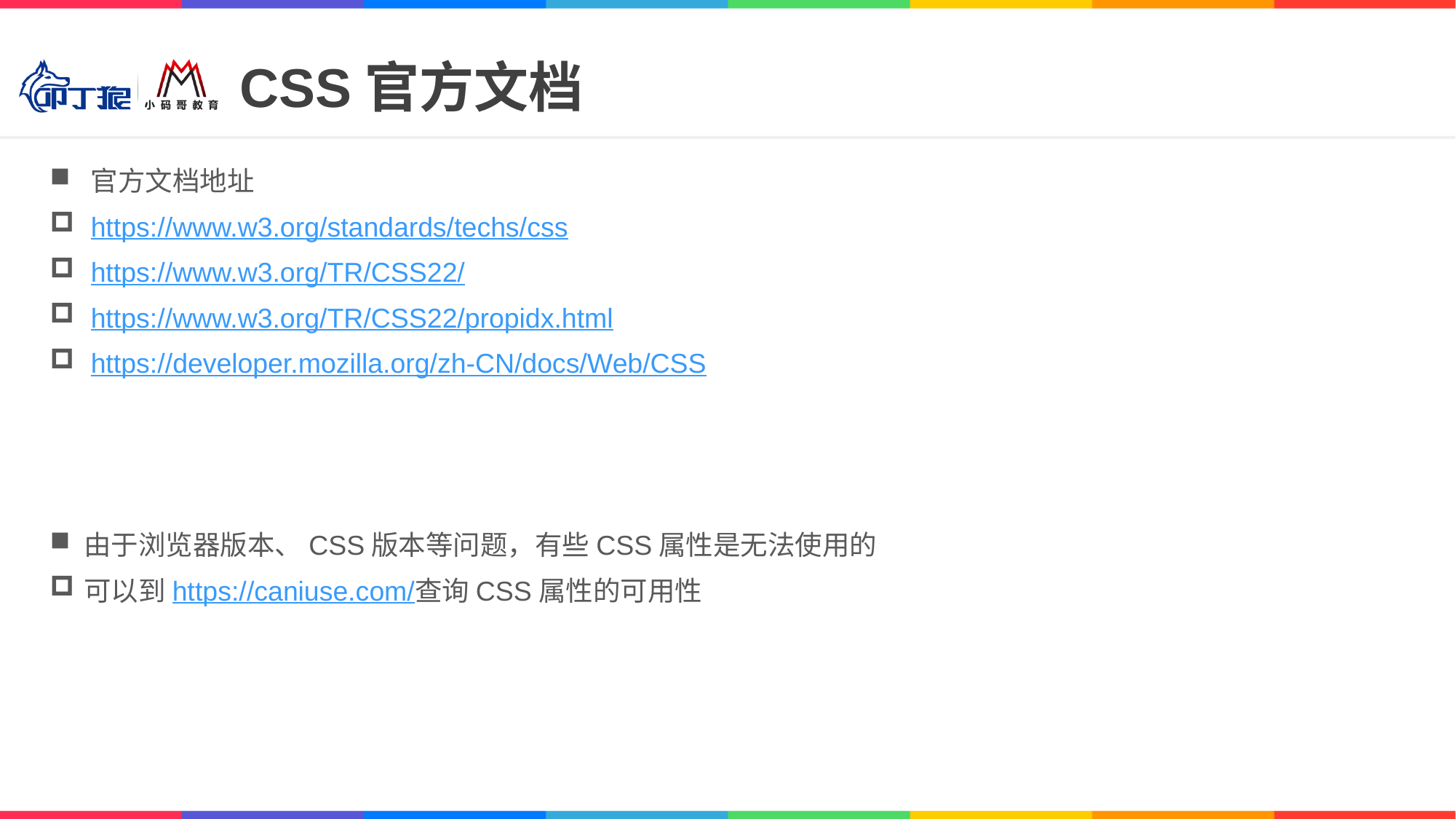

# CSS官方文档

官方文档地址
https://www.w3.org/standards/techs/css
https://www.w3.org/TR/CSS22/
https://www.w3.org/TR/CSS22/propidx.html
https://developer.mozilla.org/zh-CN/docs/Web/CSS

由于浏览器版本、CSS版本等问题，有些CSS属性是无法使用的
可以到https://caniuse.com/查询CSS属性的可用性